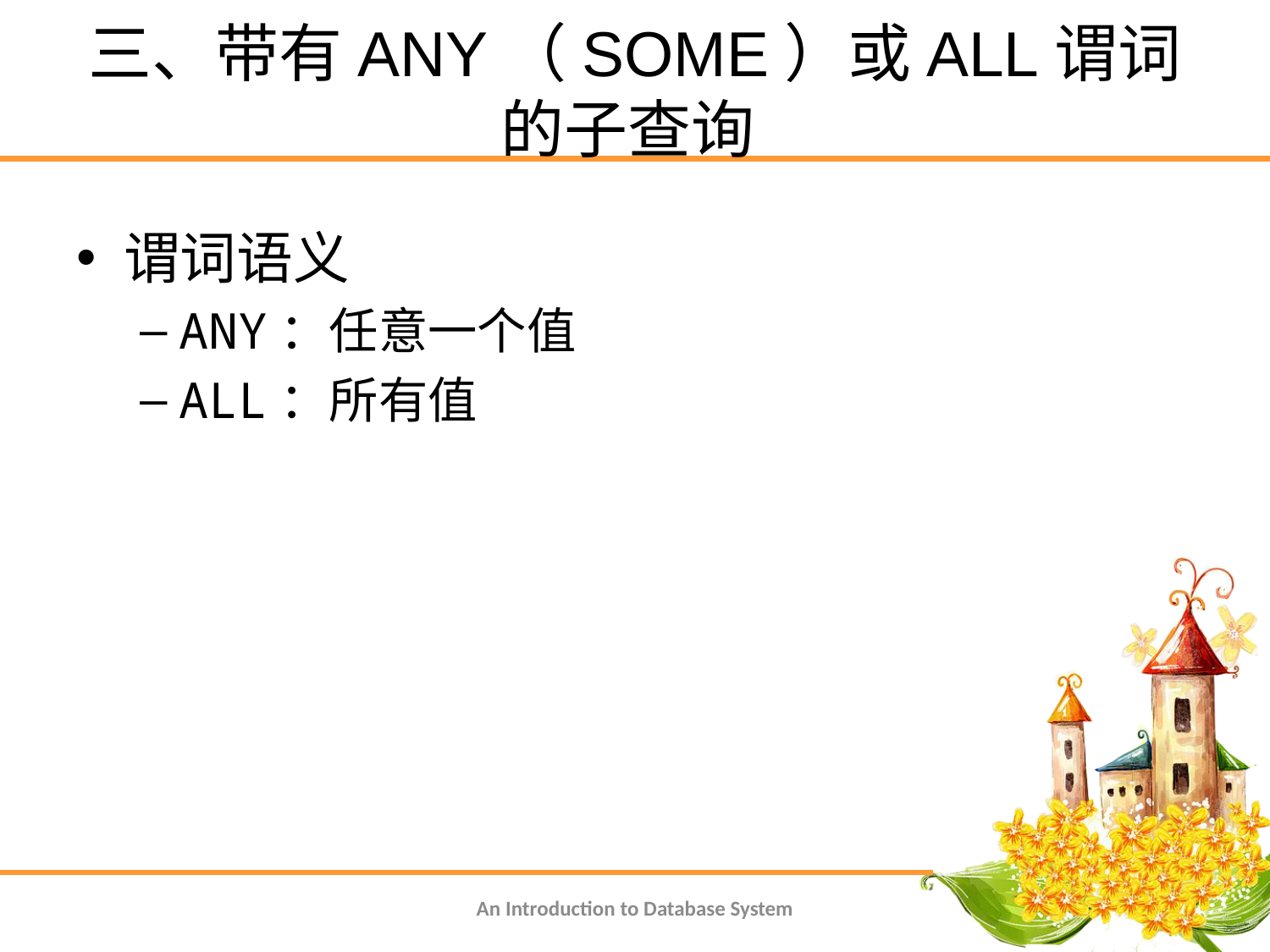

# 三、带有ANY（SOME）或ALL谓词的子查询
谓词语义
ANY：任意一个值
ALL：所有值

An Introduction to Database System